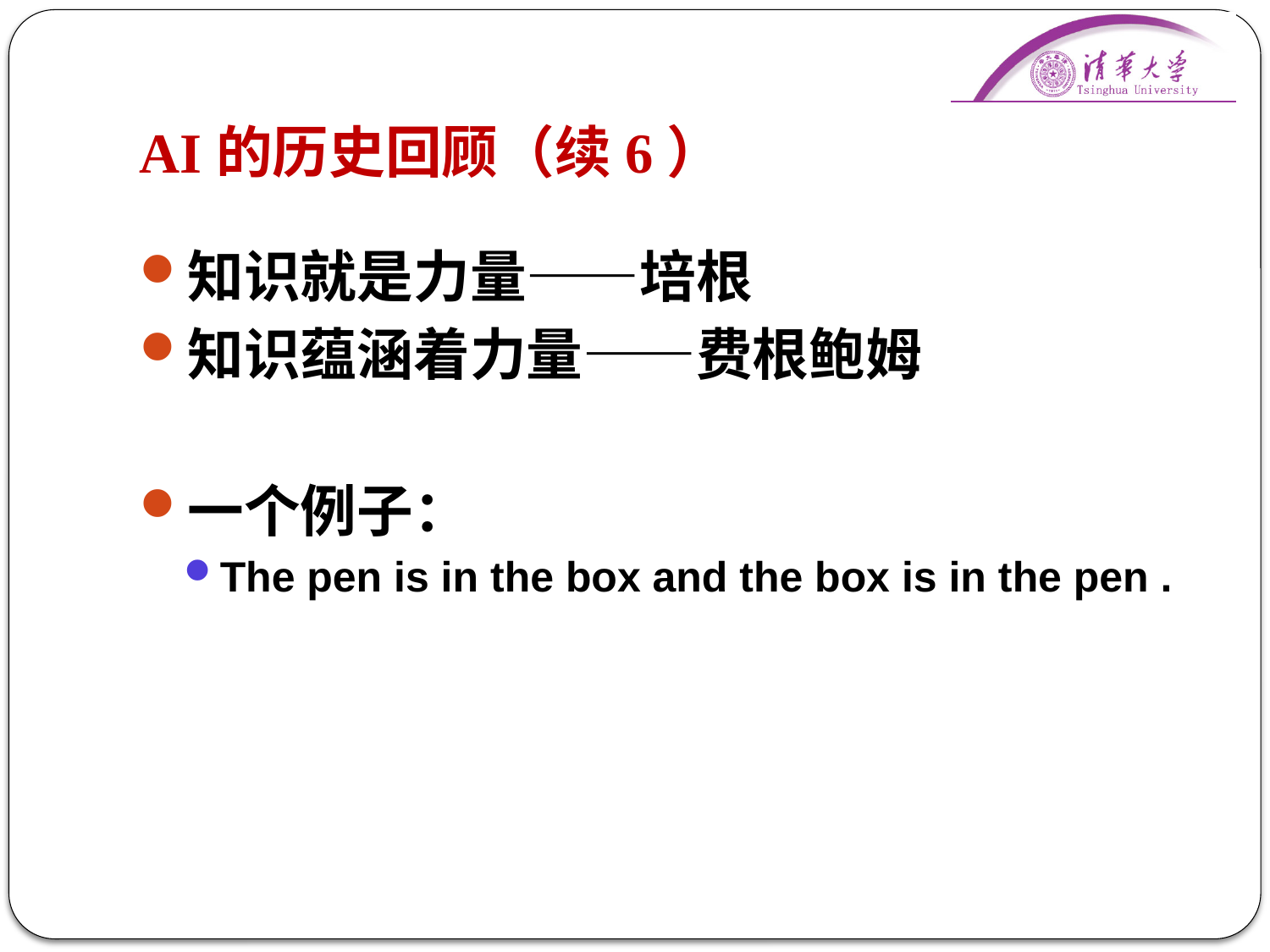

# AI的历史回顾（续6）
知识就是力量——培根
知识蕴涵着力量——费根鲍姆

一个例子：
The pen is in the box and the box is in the pen .
21